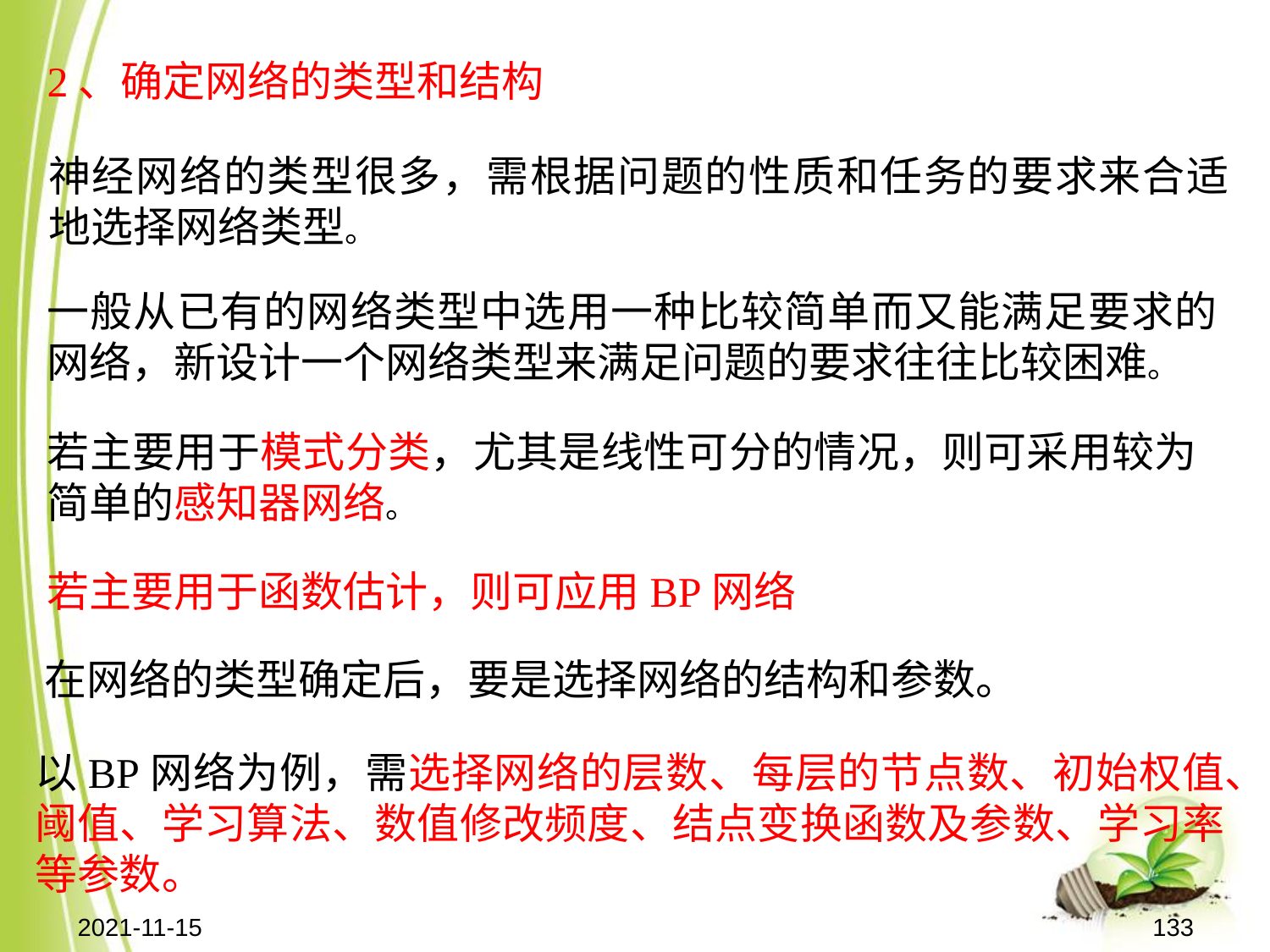

2、确定网络的类型和结构
神经网络的类型很多，需根据问题的性质和任务的要求来合适地选择网络类型。
一般从已有的网络类型中选用一种比较简单而又能满足要求的网络，新设计一个网络类型来满足问题的要求往往比较困难。
若主要用于模式分类，尤其是线性可分的情况，则可采用较为简单的感知器网络。
若主要用于函数估计，则可应用BP网络
在网络的类型确定后，要是选择网络的结构和参数。
以BP网络为例，需选择网络的层数、每层的节点数、初始权值、阈值、学习算法、数值修改频度、结点变换函数及参数、学习率等参数。
2021-11-15
133